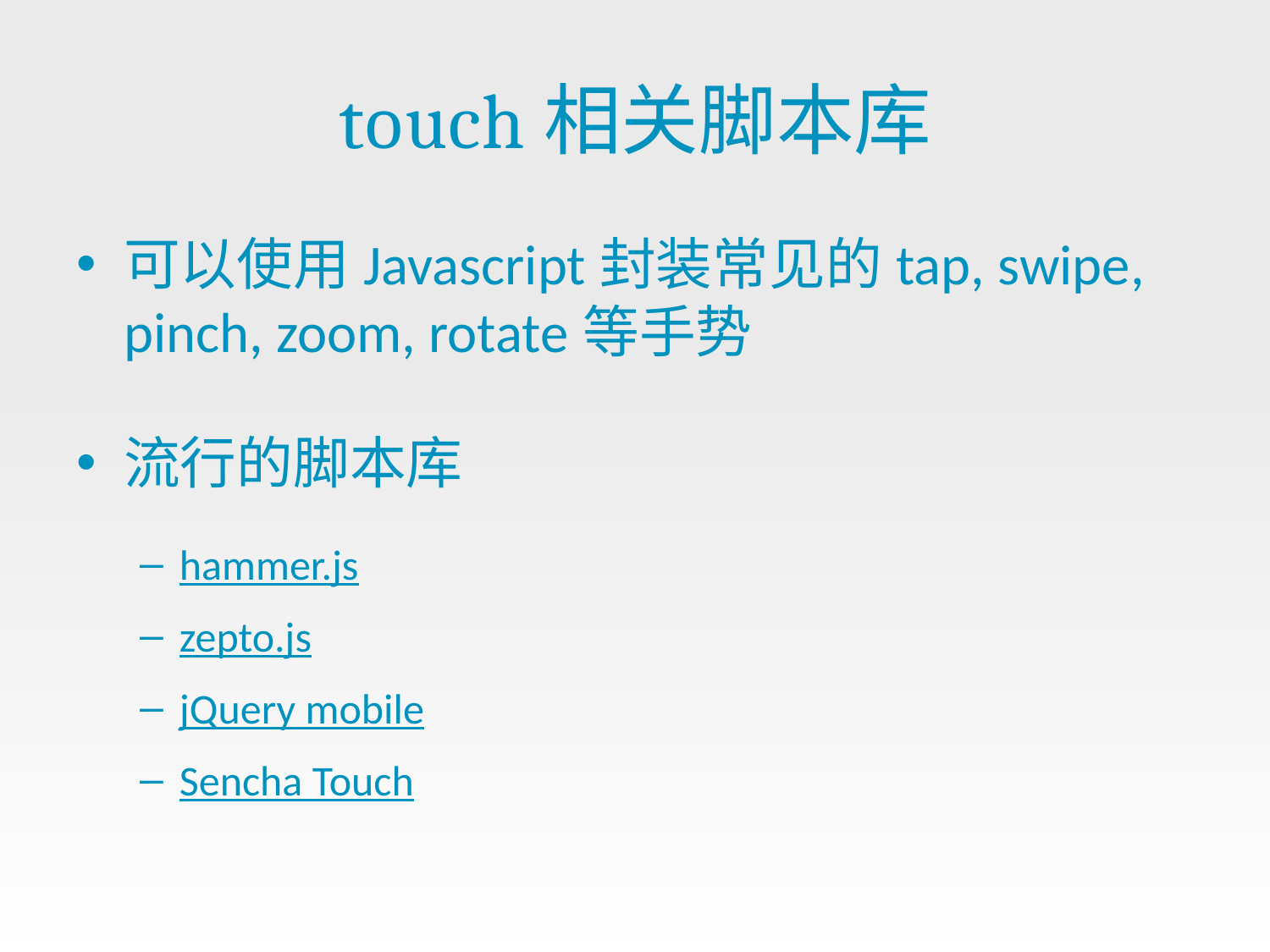

# touch相关脚本库
可以使用Javascript封装常见的tap, swipe, pinch, zoom, rotate等手势
流行的脚本库
hammer.js
zepto.js
jQuery mobile
Sencha Touch